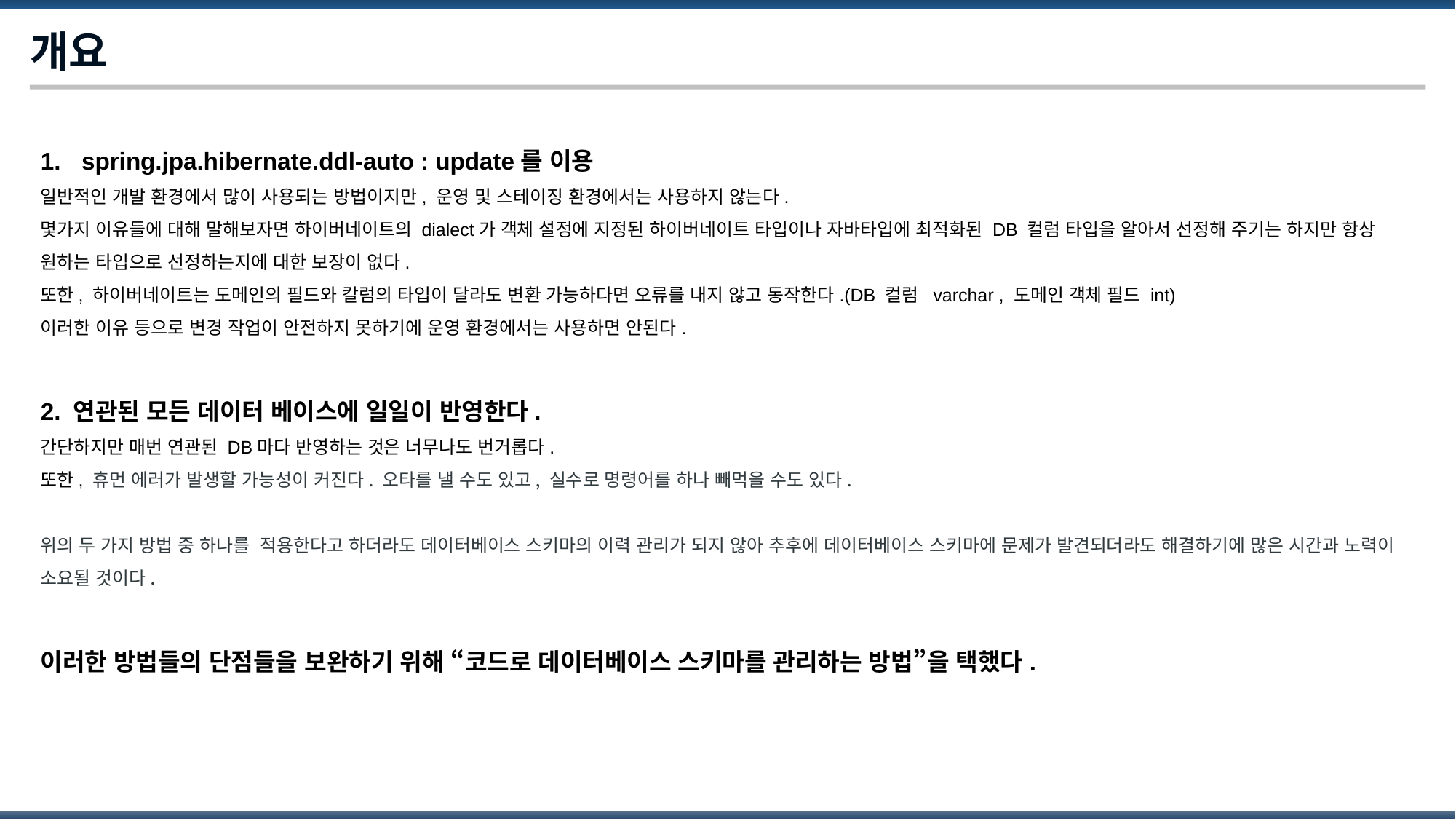

# 개요
spring.jpa.hibernate.ddl-auto : update를 이용
일반적인 개발 환경에서 많이 사용되는 방법이지만, 운영 및 스테이징 환경에서는 사용하지 않는다.
몇가지 이유들에 대해 말해보자면 하이버네이트의 dialect가 객체 설정에 지정된 하이버네이트 타입이나 자바타입에 최적화된 DB 컬럼 타입을 알아서 선정해 주기는 하지만 항상 원하는 타입으로 선정하는지에 대한 보장이 없다.
또한, 하이버네이트는 도메인의 필드와 칼럼의 타입이 달라도 변환 가능하다면 오류를 내지 않고 동작한다.(DB 컬럼  varchar , 도메인 객체 필드 int)
이러한 이유 등으로 변경 작업이 안전하지 못하기에 운영 환경에서는 사용하면 안된다.

2. 연관된 모든 데이터 베이스에 일일이 반영한다.
간단하지만 매번 연관된 DB마다 반영하는 것은 너무나도 번거롭다.
또한, 휴먼 에러가 발생할 가능성이 커진다. 오타를 낼 수도 있고, 실수로 명령어를 하나 빼먹을 수도 있다.

위의 두 가지 방법 중 하나를  적용한다고 하더라도 데이터베이스 스키마의 이력 관리가 되지 않아 추후에 데이터베이스 스키마에 문제가 발견되더라도 해결하기에 많은 시간과 노력이 소요될 것이다.

이러한 방법들의 단점들을 보완하기 위해 “코드로 데이터베이스 스키마를 관리하는 방법”을 택했다.